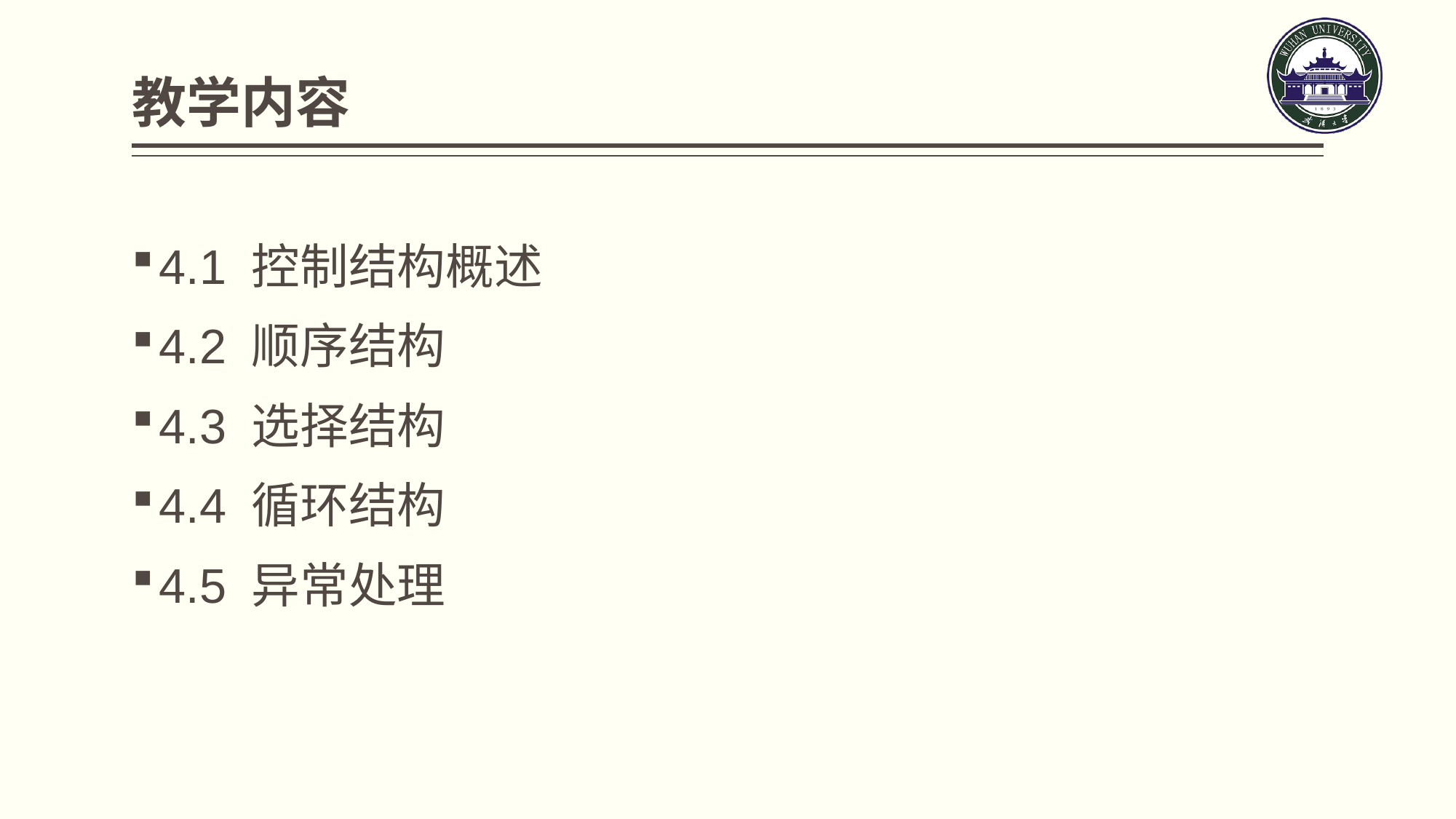

# 教学内容
4.1 控制结构概述
4.2 顺序结构
4.3 选择结构
4.4 循环结构
4.5 异常处理